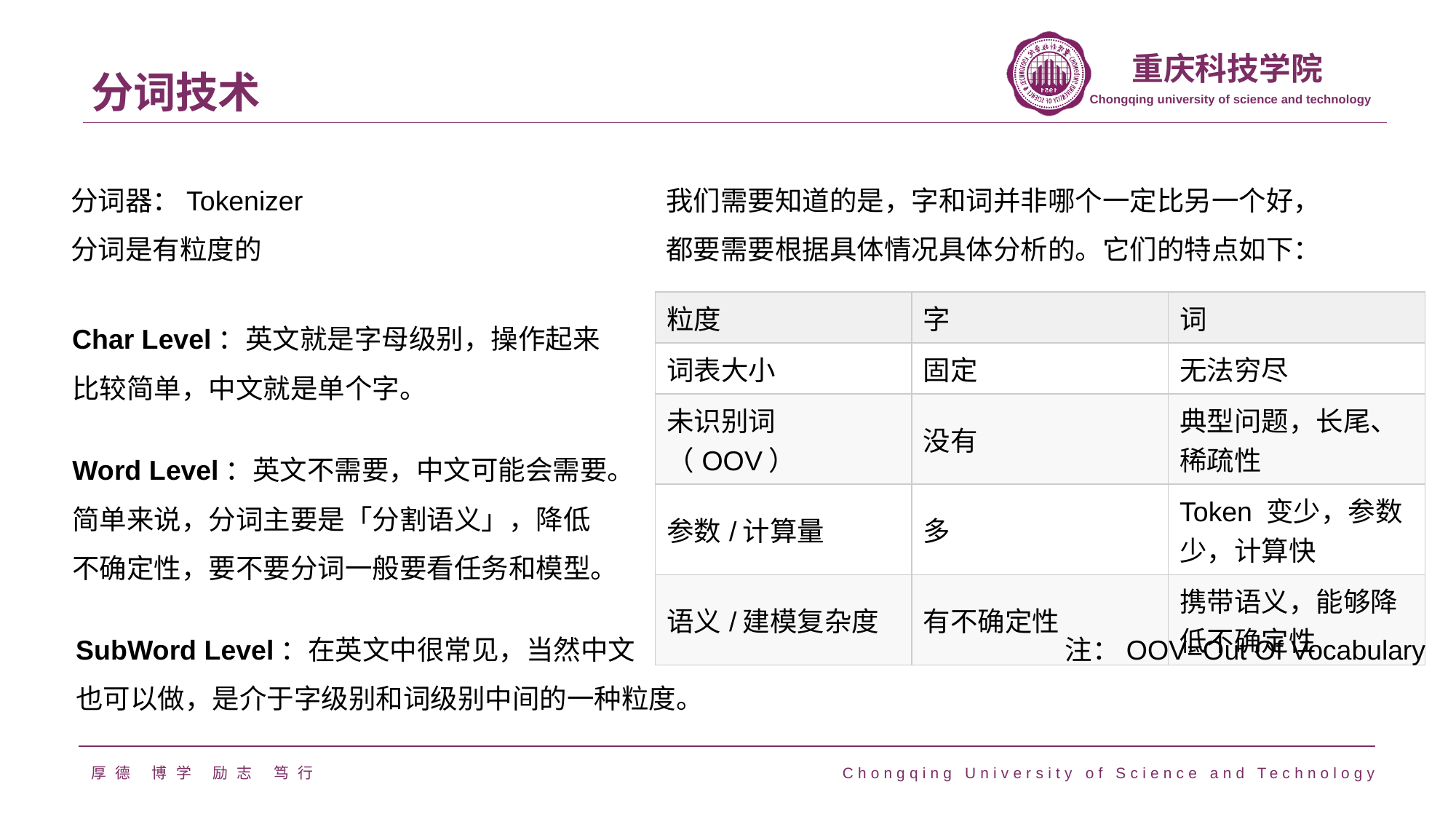

# 分词技术
分词器：Tokenizer
分词是有粒度的
我们需要知道的是，字和词并非哪个一定比另一个好，都要需要根据具体情况具体分析的。它们的特点如下：
| 粒度 | 字 | 词 |
| --- | --- | --- |
| 词表大小 | 固定 | 无法穷尽 |
| 未识别词（OOV） | 没有 | 典型问题，长尾、稀疏性 |
| 参数/计算量 | 多 | Token 变少，参数少，计算快 |
| 语义/建模复杂度 | 有不确定性 | 携带语义，能够降低不确定性 |
Char Level：英文就是字母级别，操作起来
比较简单，中文就是单个字。
Word Level：英文不需要，中文可能会需要。
简单来说，分词主要是「分割语义」，降低
不确定性，要不要分词一般要看任务和模型。
SubWord Level：在英文中很常见，当然中文
也可以做，是介于字级别和词级别中间的一种粒度。
注：OOV=Out Of Vocabulary
厚德 博学 励志 笃行
Chongqing University of Science and Technology